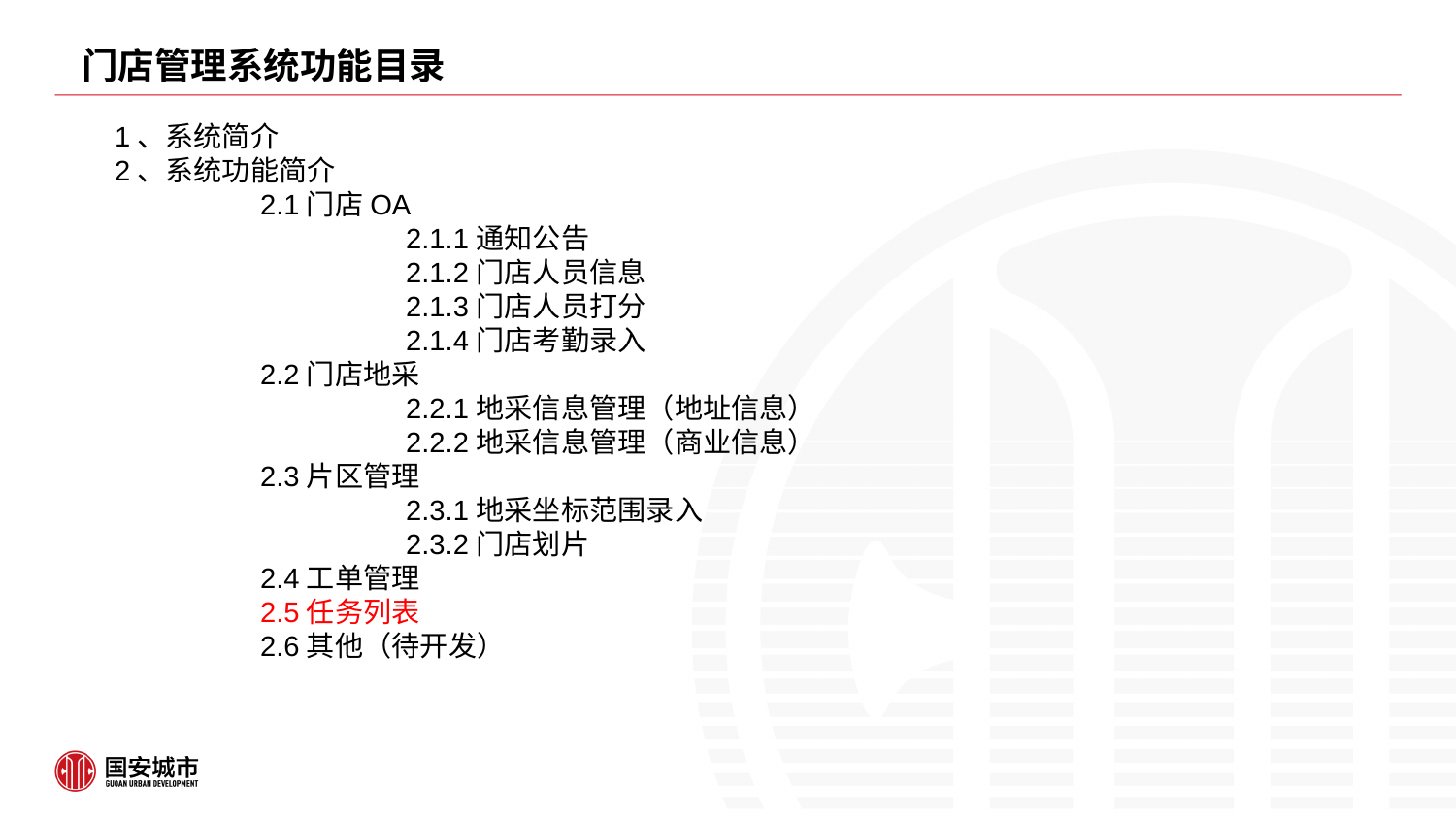

# 门店管理系统功能目录
1、系统简介
2、系统功能简介
	2.1门店OA
		2.1.1通知公告
		2.1.2门店人员信息
		2.1.3门店人员打分
		2.1.4门店考勤录入
	2.2门店地采
		2.2.1地采信息管理（地址信息）
		2.2.2地采信息管理（商业信息）
	2.3片区管理
		2.3.1地采坐标范围录入
		2.3.2门店划片
	2.4工单管理
	2.5任务列表
	2.6其他（待开发）